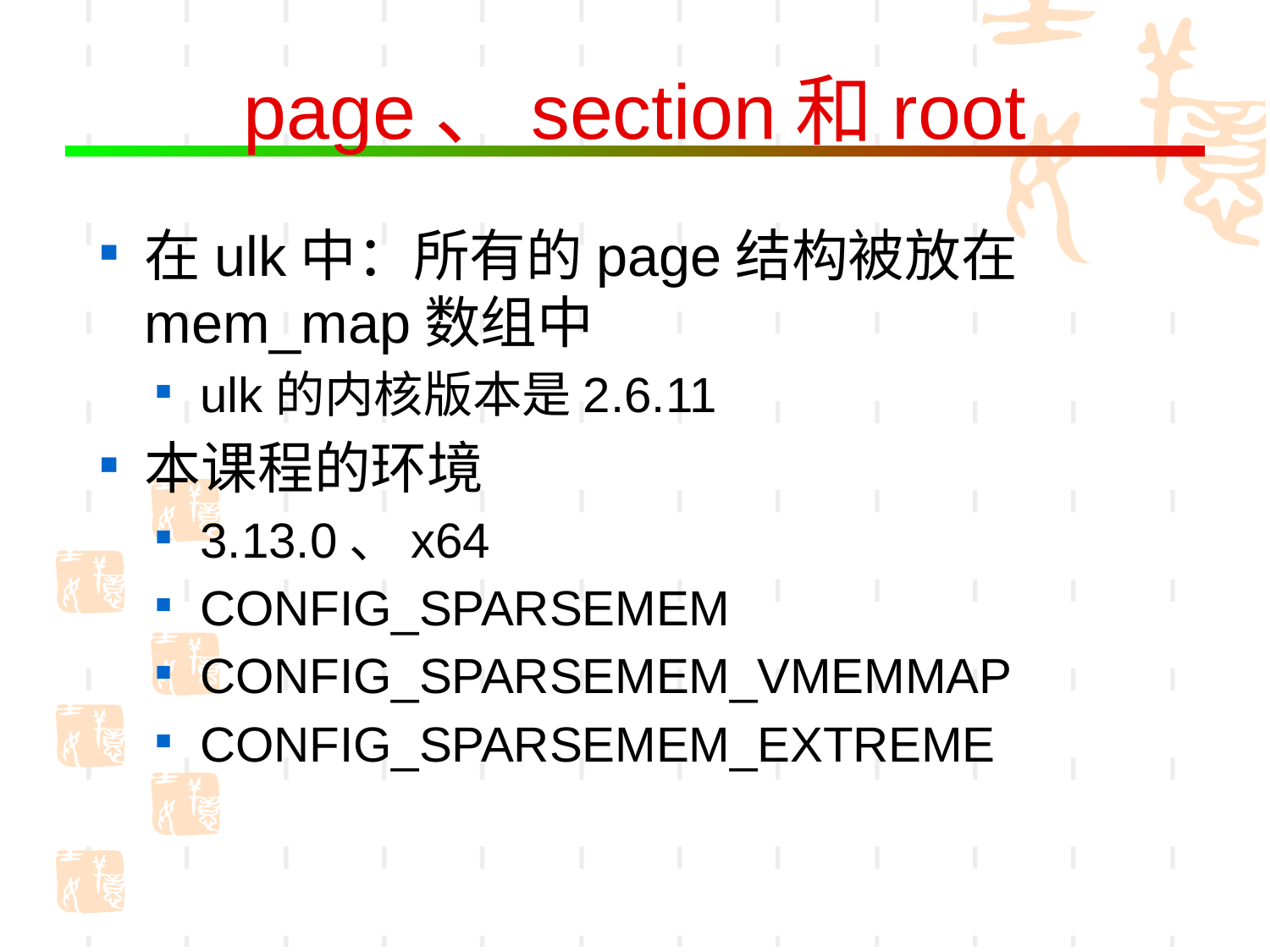

# page、section和root
在ulk中：所有的page结构被放在mem_map数组中
ulk的内核版本是2.6.11
本课程的环境
3.13.0、x64
CONFIG_SPARSEMEM
CONFIG_SPARSEMEM_VMEMMAP
CONFIG_SPARSEMEM_EXTREME